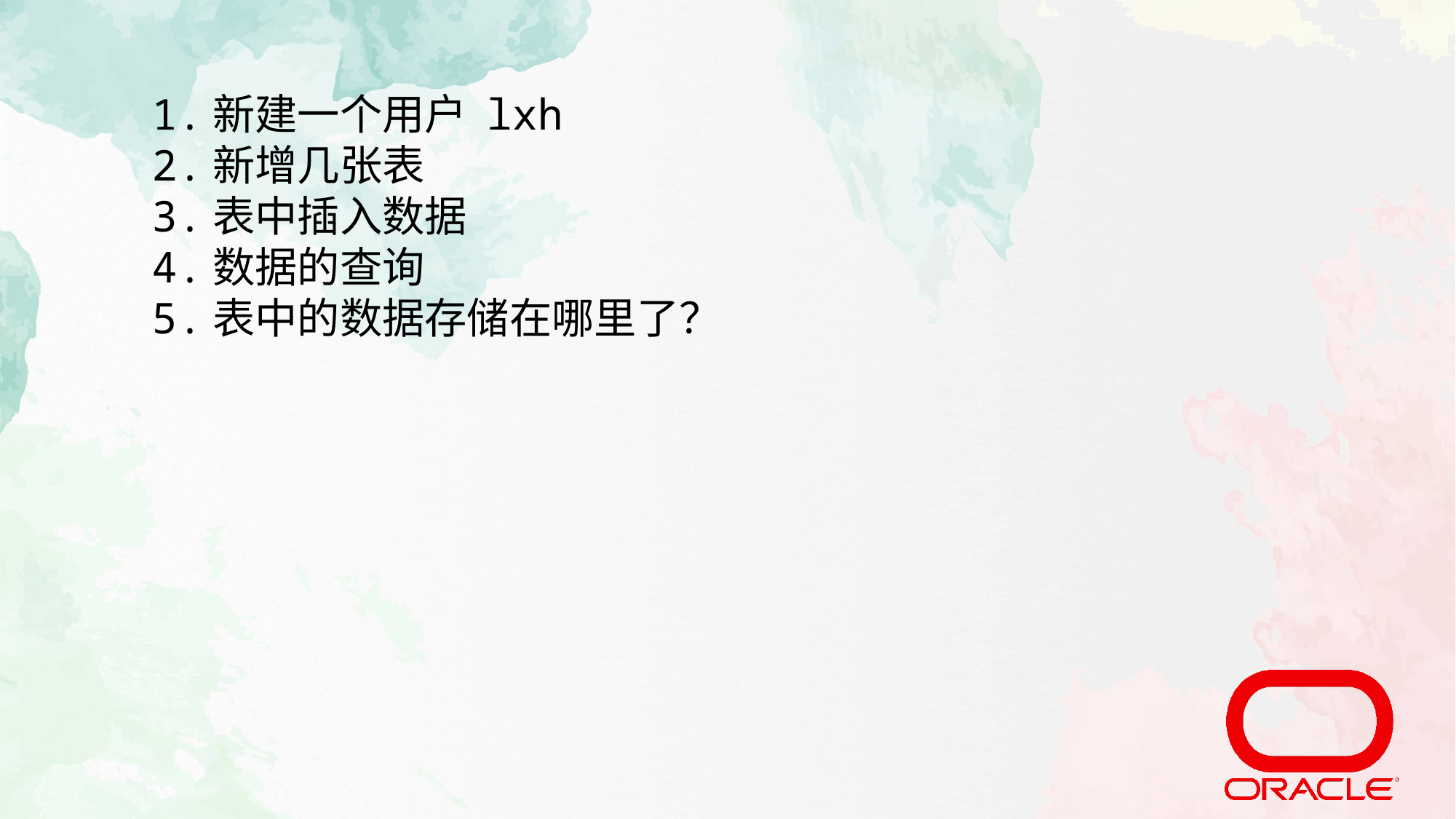

1.新建一个用户 lxh
2.新增几张表
3.表中插入数据
4.数据的查询
5.表中的数据存储在哪里了？